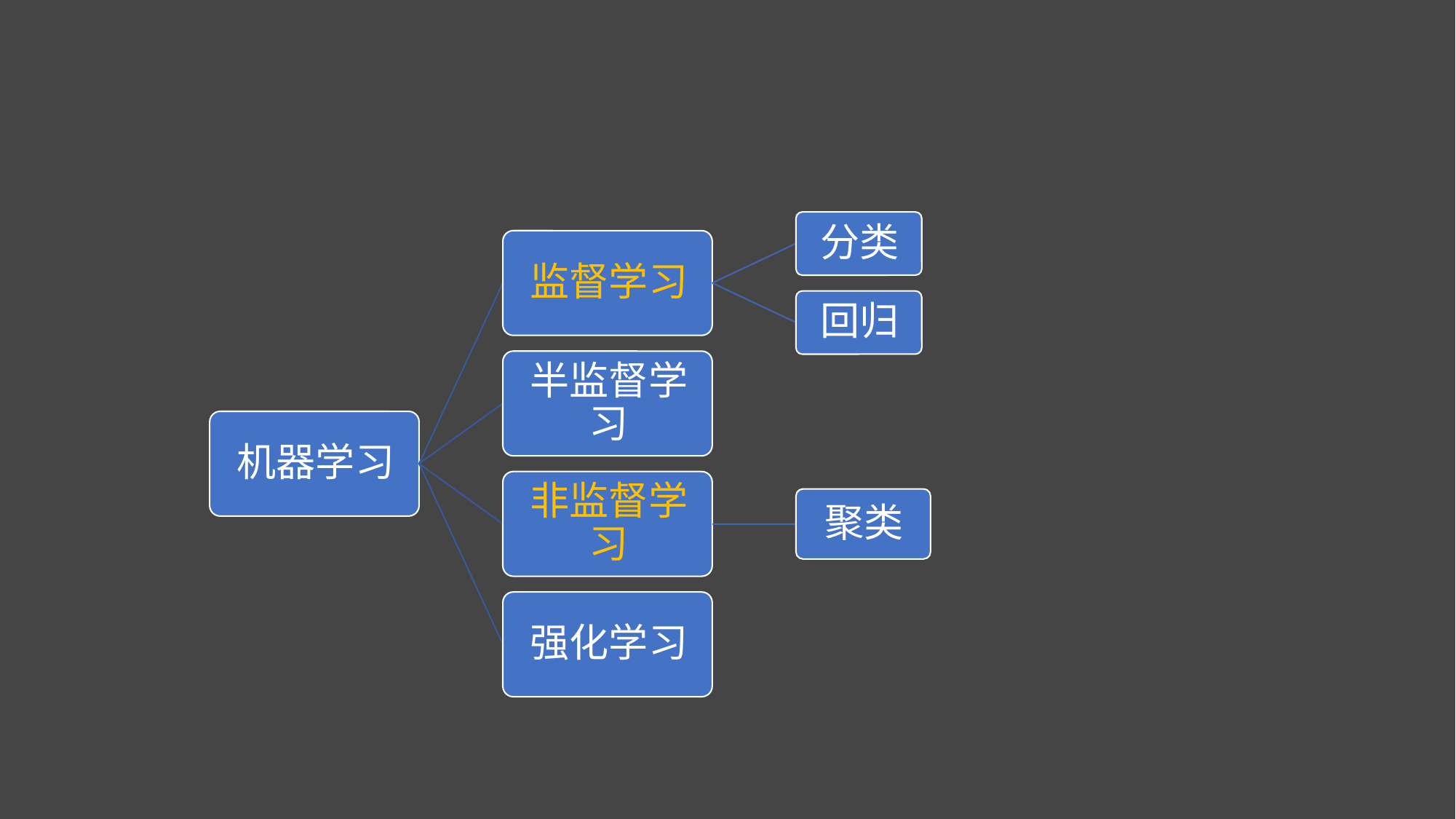

#

机器学习

监督学习

分类

回归

半监督学习

非监督学习

聚类

强化学习